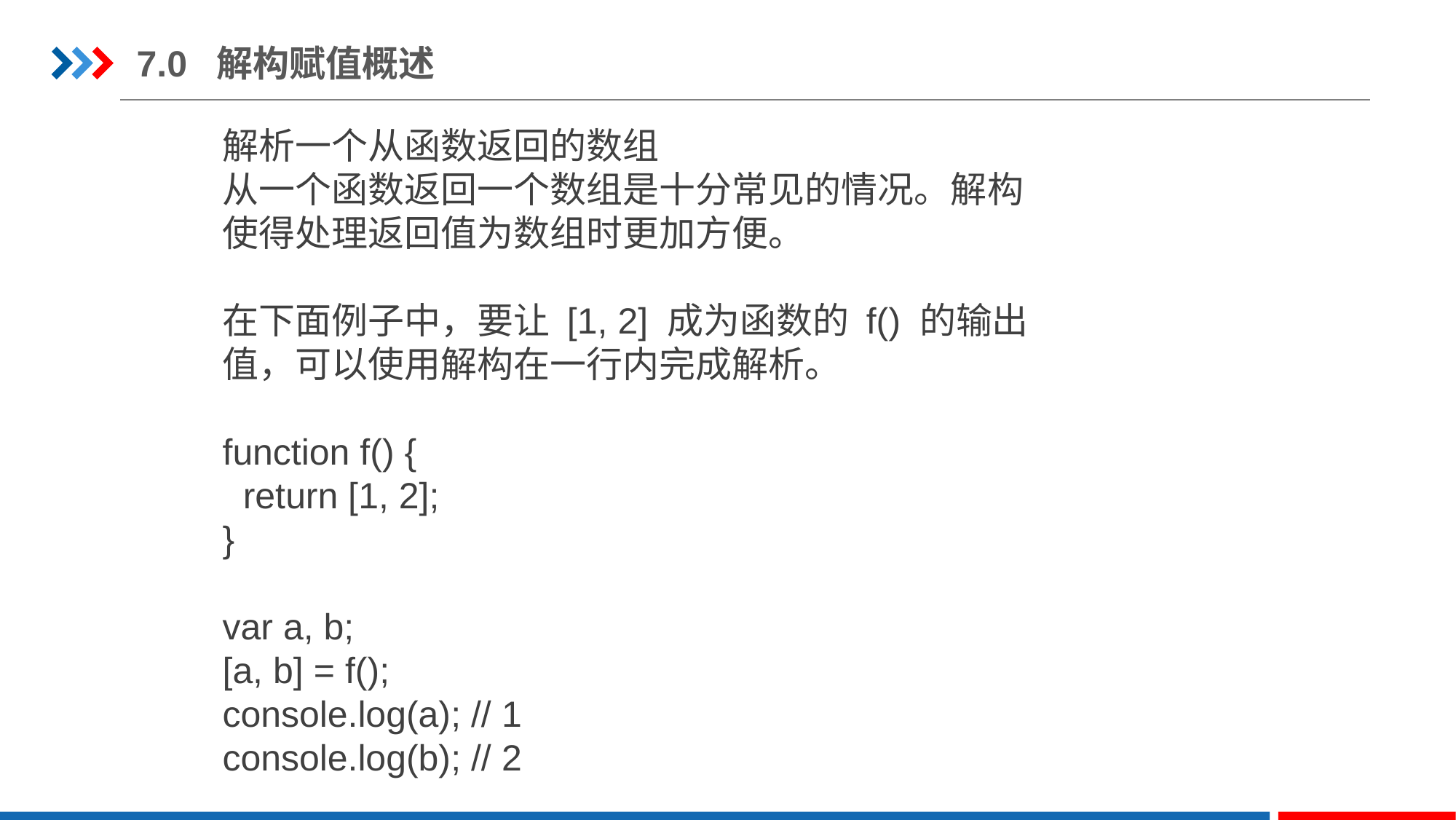

7.0  解构赋值概述
解析一个从函数返回的数组
从一个函数返回一个数组是十分常见的情况。解构使得处理返回值为数组时更加方便。

在下面例子中，要让 [1, 2] 成为函数的 f() 的输出值，可以使用解构在一行内完成解析。

function f() {
  return [1, 2];
}

var a, b;
[a, b] = f();
console.log(a); // 1
console.log(b); // 2